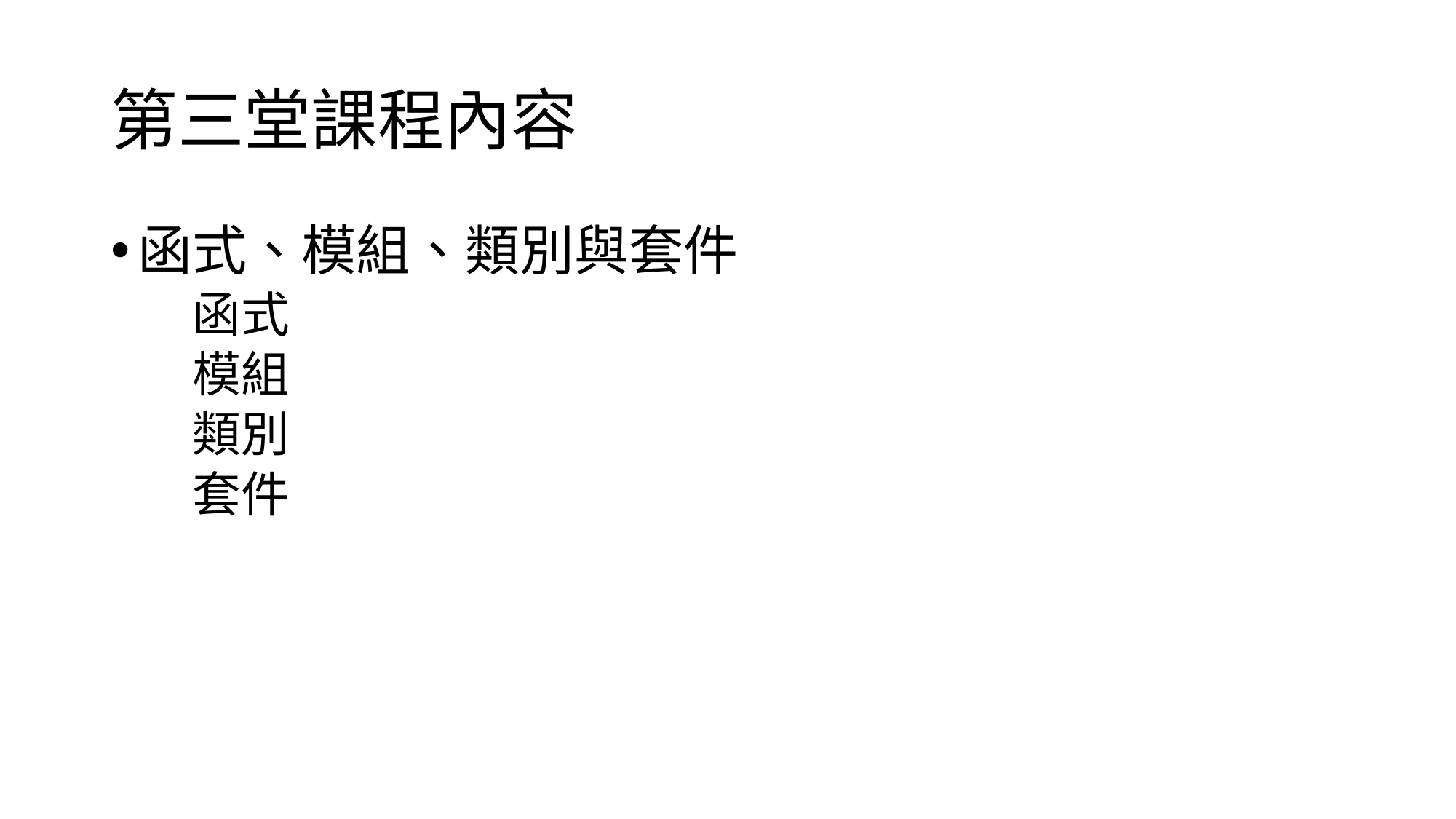

# 第三堂課程內容
函式、模組、類別與套件
函式
模組
類別
套件